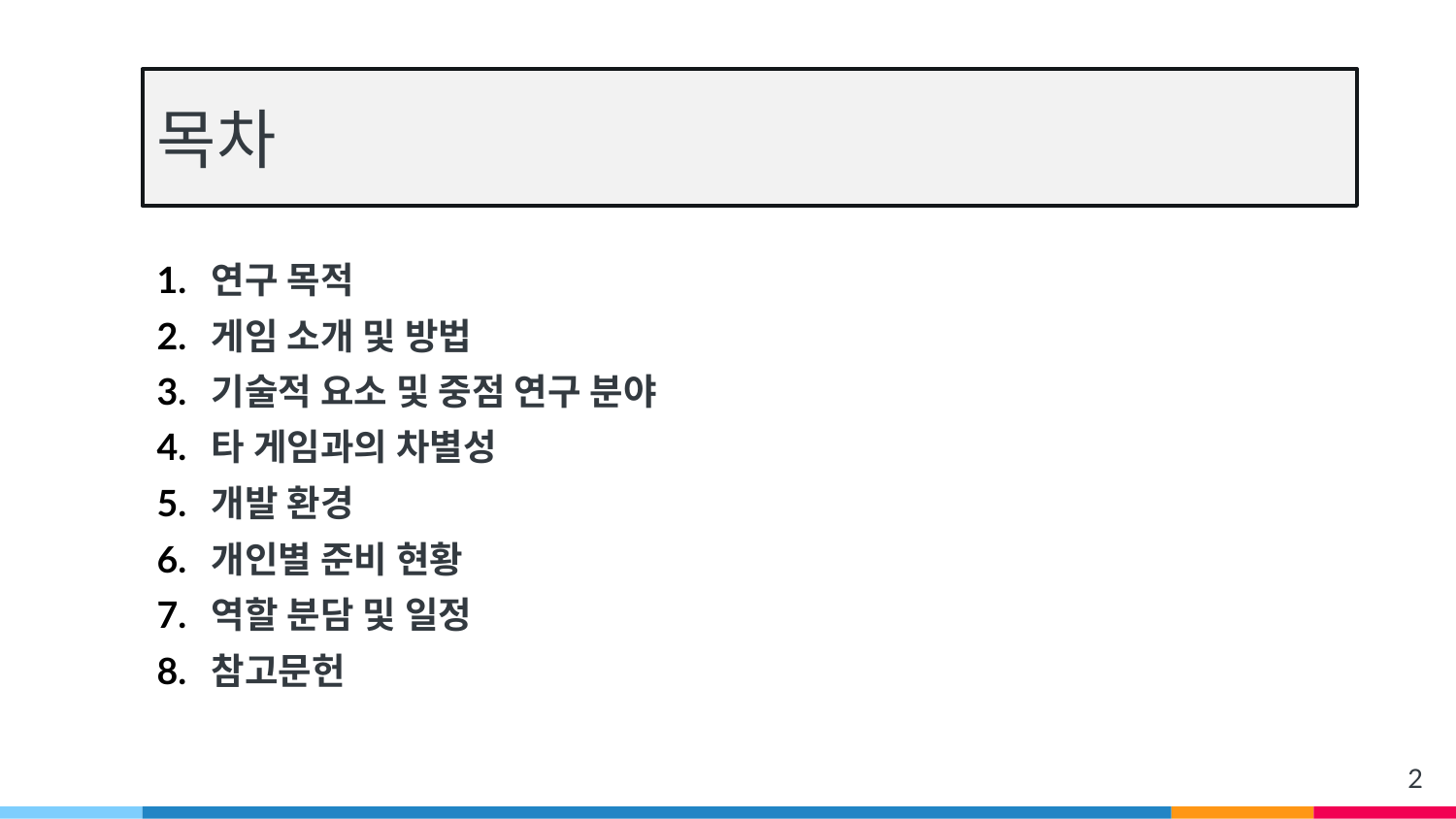

# 목차
연구 목적
게임 소개 및 방법
기술적 요소 및 중점 연구 분야
타 게임과의 차별성
개발 환경
개인별 준비 현황
역할 분담 및 일정
참고문헌

2